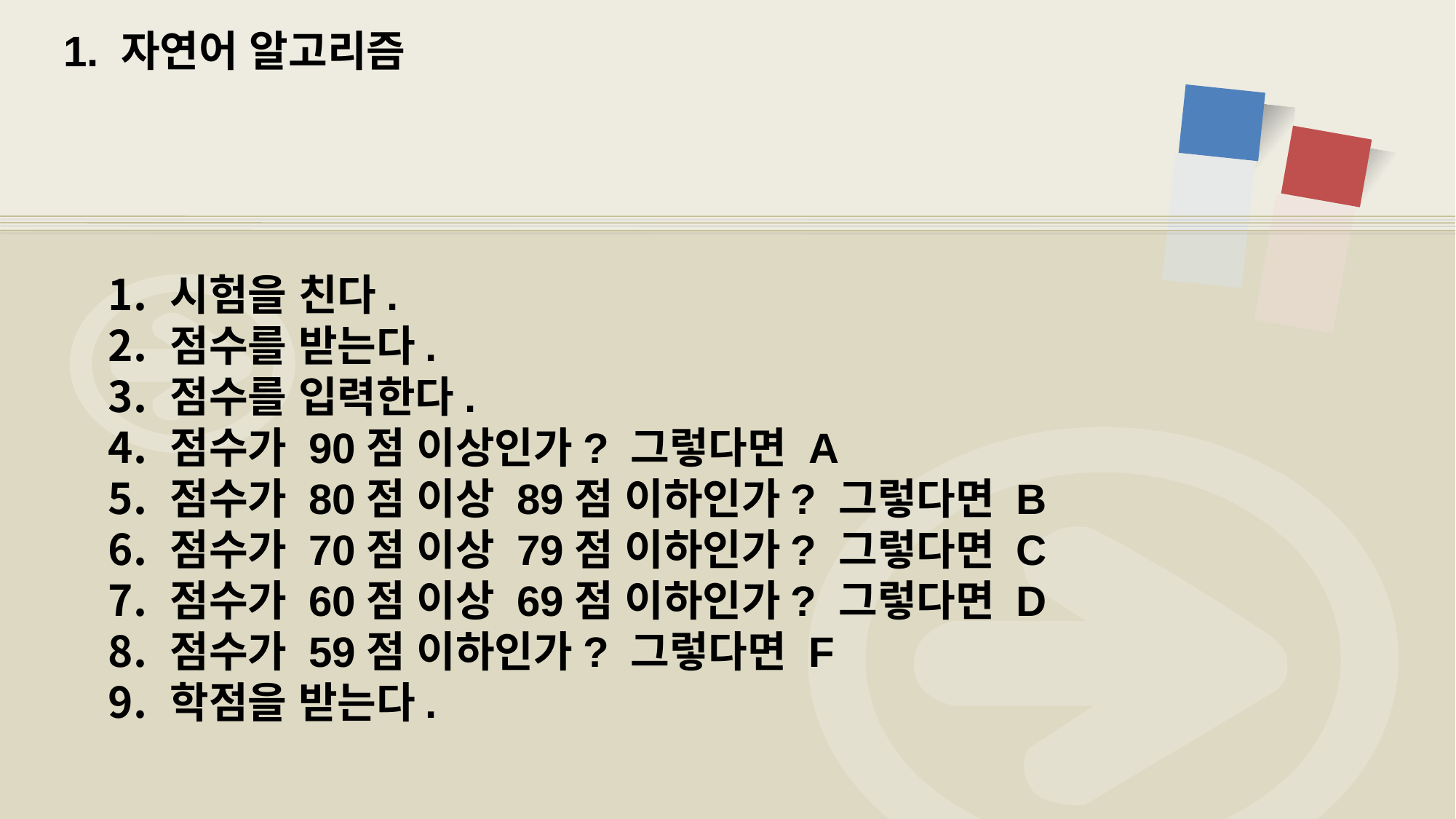

1. 자연어 알고리즘
시험을 친다.
점수를 받는다.
점수를 입력한다.
점수가 90점 이상인가? 그렇다면 A
점수가 80점 이상 89점 이하인가? 그렇다면 B
점수가 70점 이상 79점 이하인가? 그렇다면 C
점수가 60점 이상 69점 이하인가? 그렇다면 D
점수가 59점 이하인가? 그렇다면 F
학점을 받는다.